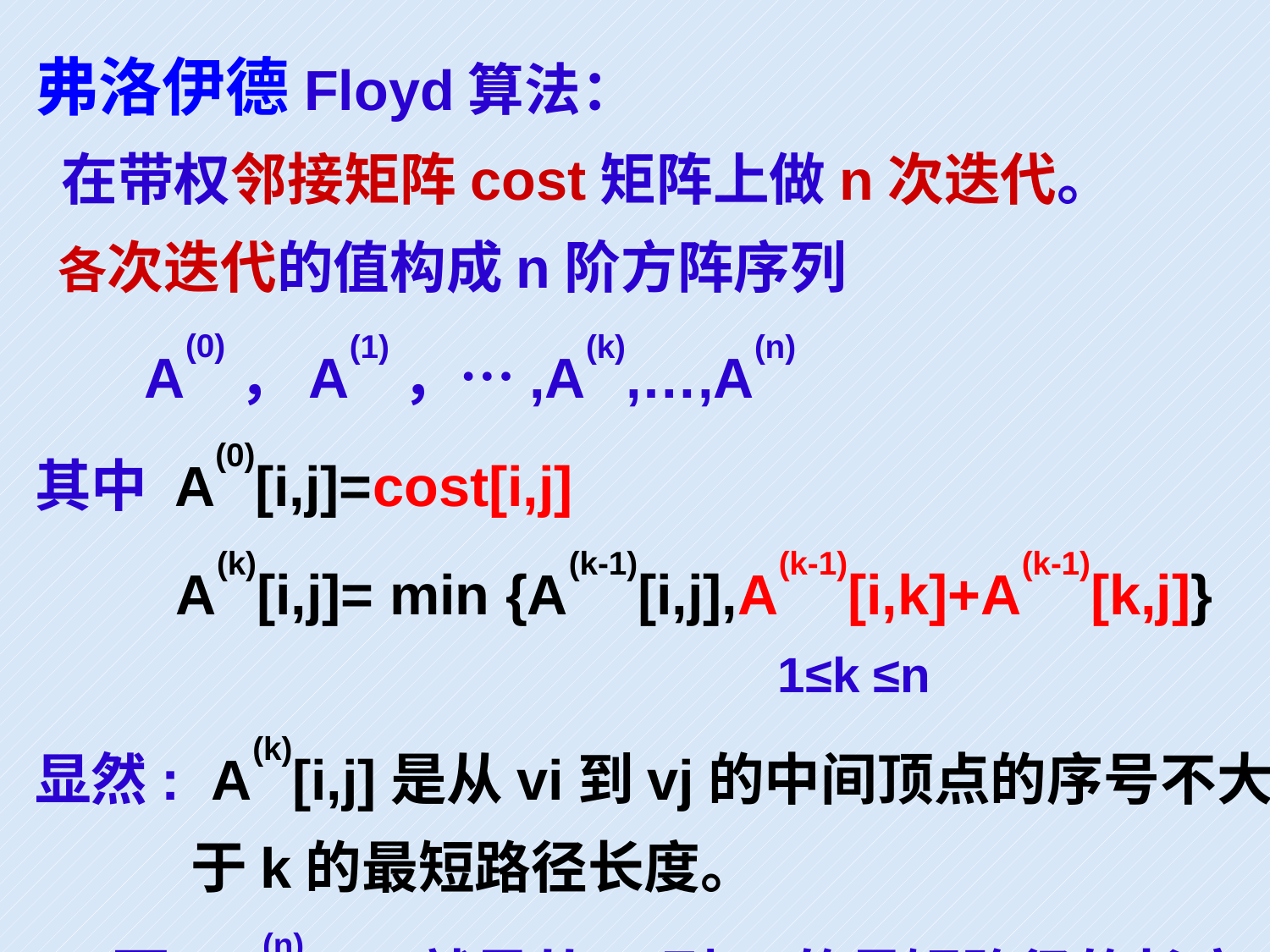

弗洛伊德Floyd算法：
 在带权邻接矩阵cost矩阵上做n次迭代。
 各次迭代的值构成n阶方阵序列
       A(0)，A(1)，…,A(k),…,A(n)
其中 A(0)[i,j]=cost[i,j]
         A(k)[i,j]= min {A(k-1)[i,j],A(k-1)[i,k]+A(k-1)[k,j]}
                                                      1≤k ≤n
显然:  A(k)[i,j]是从vi到vj的中间顶点的序号不大
           于k的最短路径长度。
     而   A(n)[i,j] 就是从vi到vj的最短路径的长度。